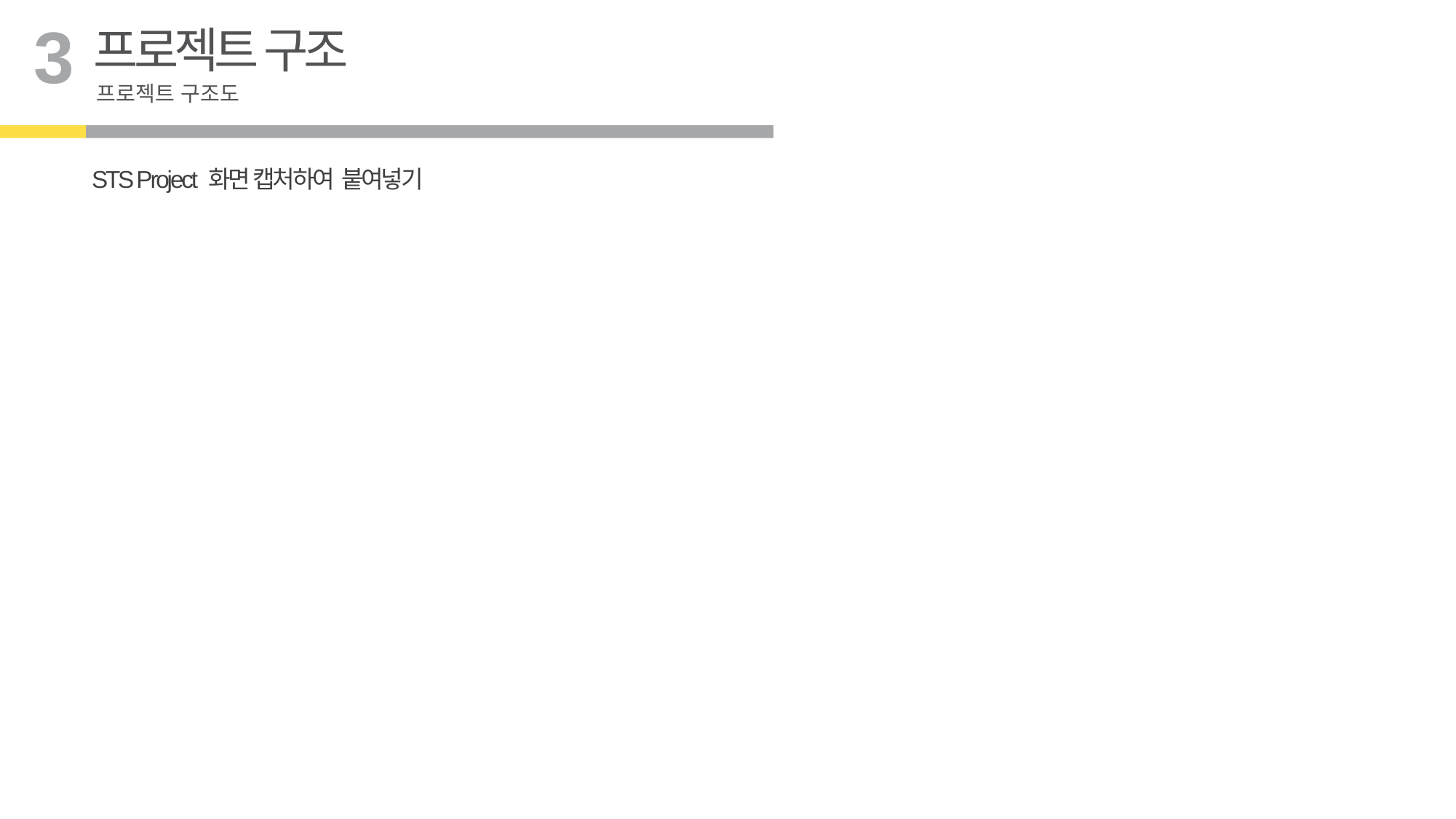

3
프로젝트 구조
프로젝트 구조도

STS Project 화면 캡처하여  붙여넣기